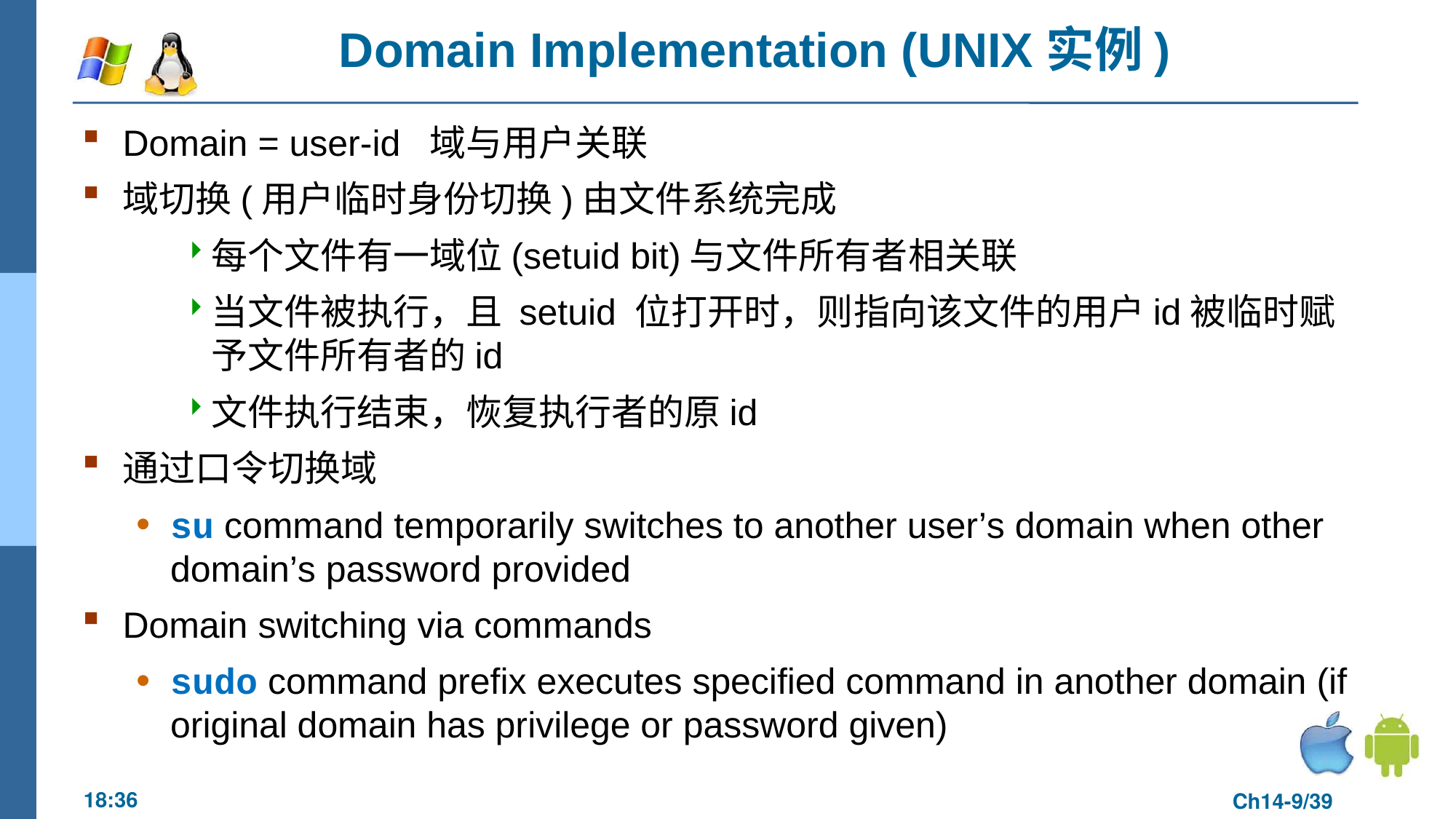

# Domain Implementation (UNIX实例)
Domain = user-id  域与用户关联
域切换(用户临时身份切换)由文件系统完成
每个文件有一域位(setuid bit)与文件所有者相关联
当文件被执行，且 setuid 位打开时，则指向该文件的用户id被临时赋予文件所有者的id
文件执行结束，恢复执行者的原id
通过口令切换域
su command temporarily switches to another user’s domain when other domain’s password provided
Domain switching via commands
sudo command prefix executes specified command in another domain (if original domain has privilege or password given)